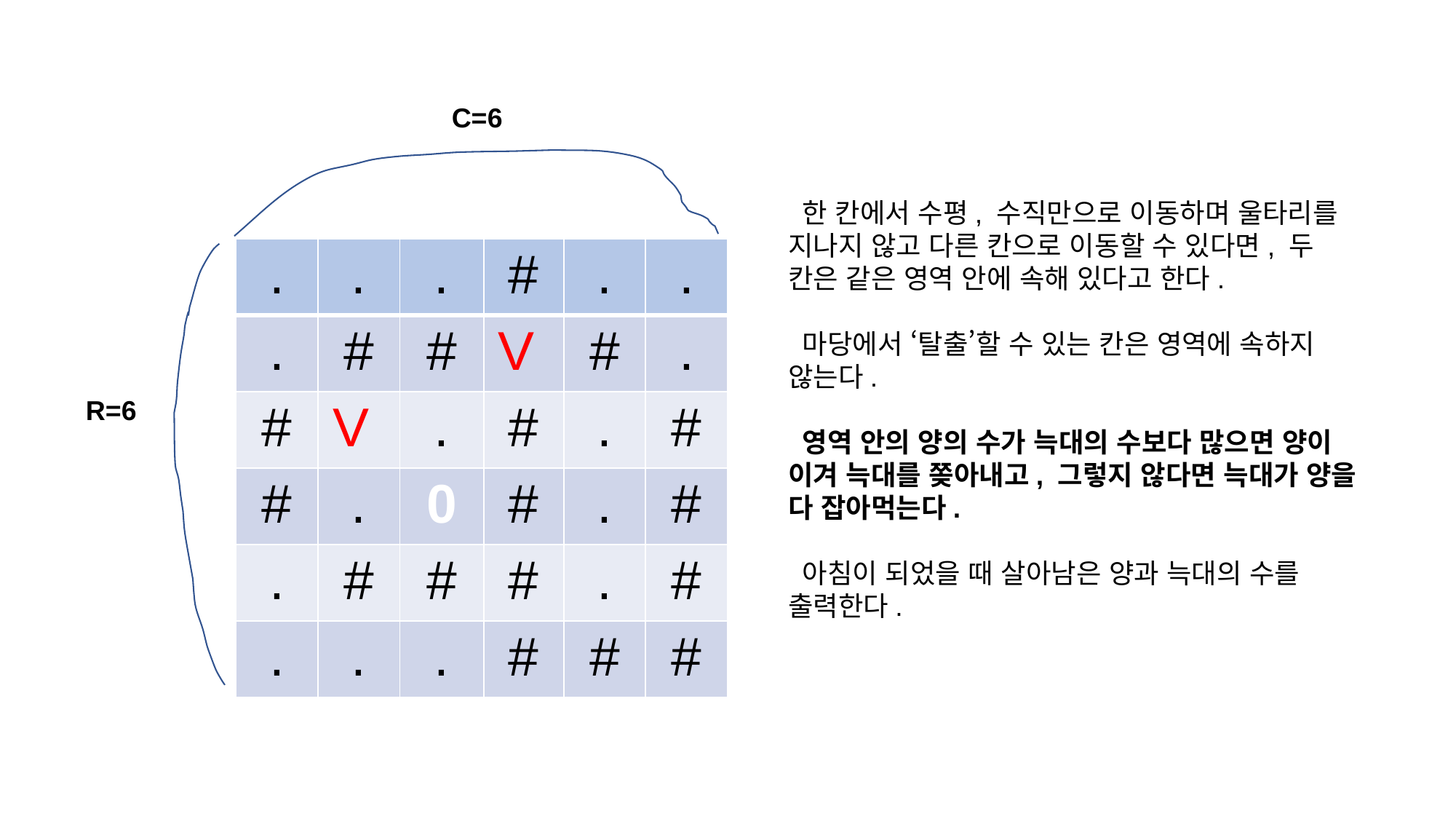

C=6

 한 칸에서 수평, 수직만으로 이동하며 울타리를 지나지 않고 다른 칸으로 이동할 수 있다면, 두 칸은 같은 영역 안에 속해 있다고 한다.

 마당에서 ‘탈출’할 수 있는 칸은 영역에 속하지 않는다.

 영역 안의 양의 수가 늑대의 수보다 많으면 양이 이겨 늑대를 쫒아내고, 그렇지 않다면 늑대가 양을 다 잡아먹는다.

 아침이 되었을 때 살아남은 양과 늑대의 수를 출력한다.

| . | . | . | # | . | . |
| --- | --- | --- | --- | --- | --- |
| . | # | # | V | # | . |
| # | V | . | # | . | # |
| # | . | 0 | # | . | # |
| . | # | # | # | . | # |
| . | . | . | # | # | # |

R=6